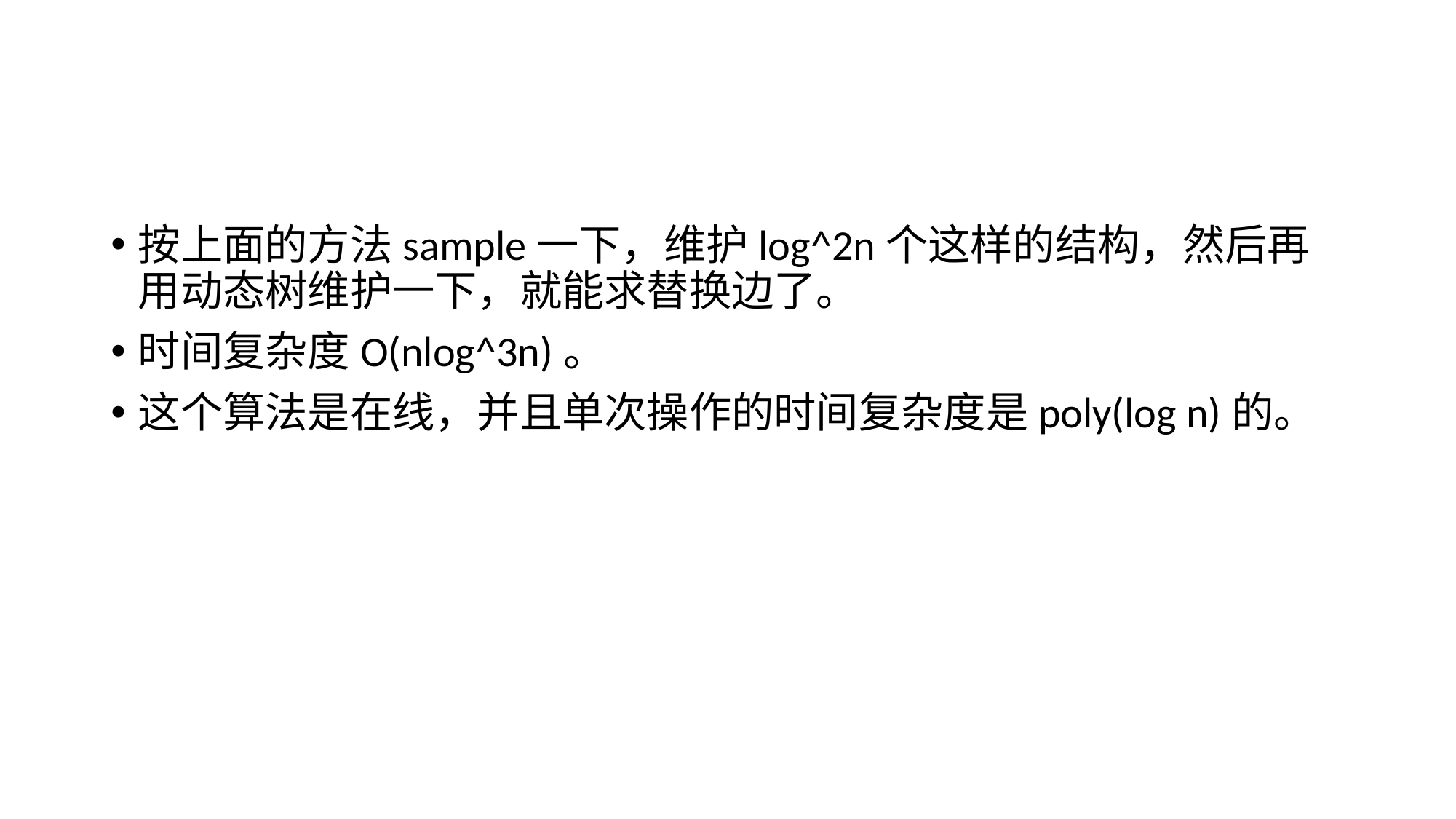

#
按上面的方法sample一下，维护log^2n个这样的结构，然后再用动态树维护一下，就能求替换边了。
时间复杂度O(nlog^3n)。
这个算法是在线，并且单次操作的时间复杂度是poly(log n)的。